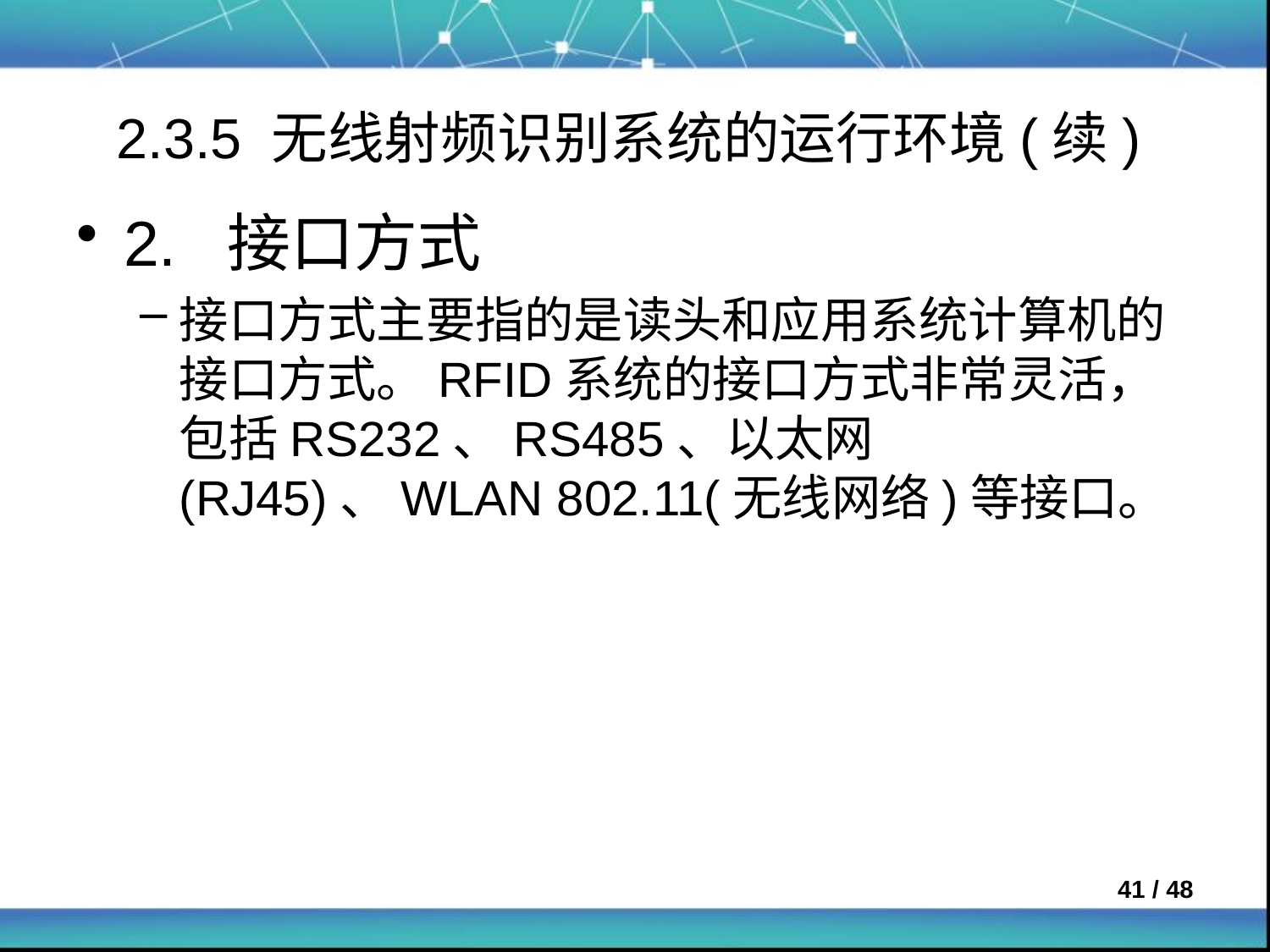

# 2.3.5 无线射频识别系统的运行环境(续)
2.  接口方式
接口方式主要指的是读头和应用系统计算机的接口方式。RFID系统的接口方式非常灵活，包括RS232、RS485、以太网(RJ45)、WLAN 802.11(无线网络)等接口。
41 / 48